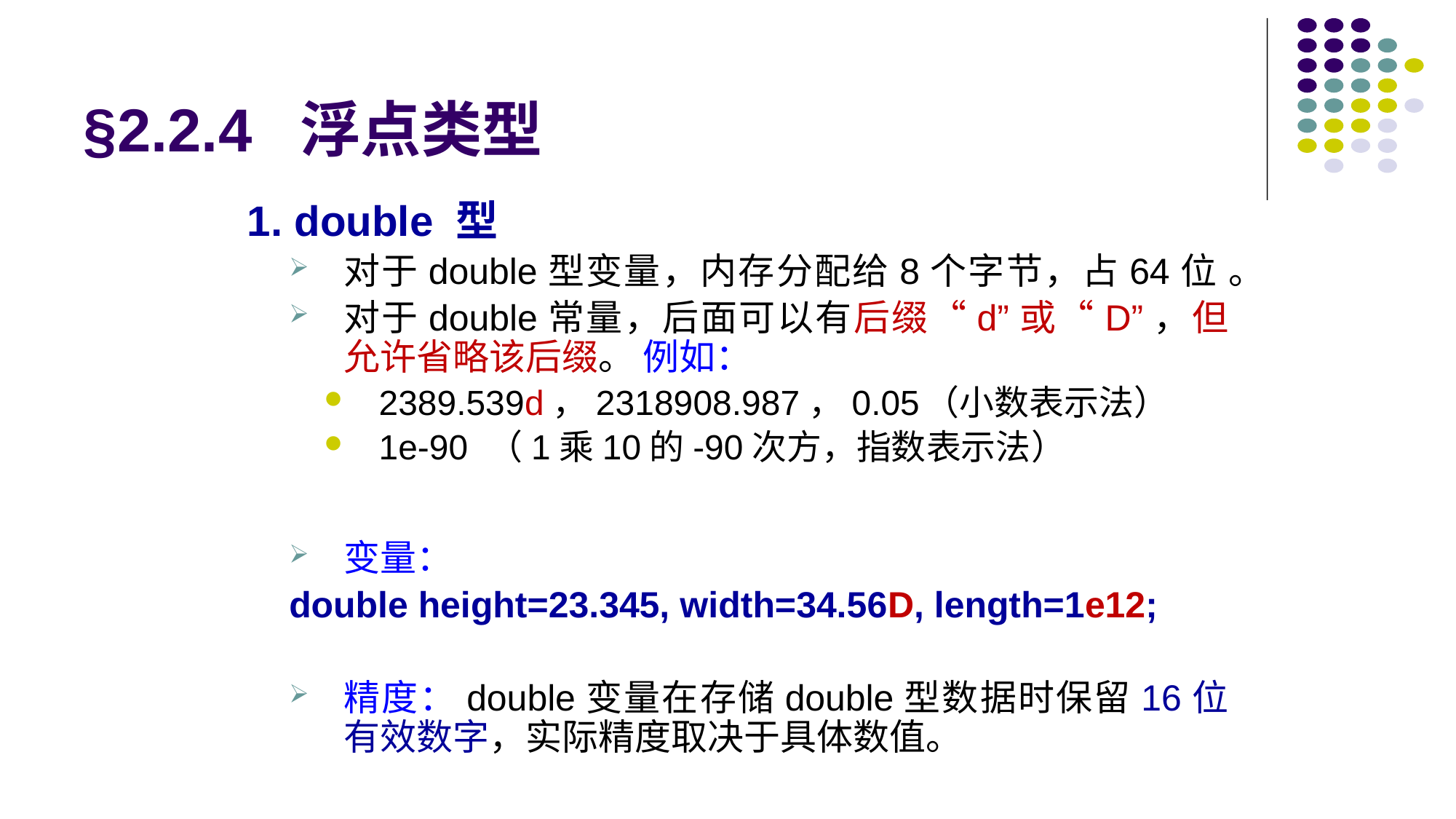

# §2.2.4  浮点类型
1. double 型
对于double型变量，内存分配给8个字节，占64位 。
对于double常量，后面可以有后缀“d”或“D”，但允许省略该后缀。 例如：
2389.539d，2318908.987，0.05	（小数表示法）
1e-90	（1乘10的-90次方，指数表示法）

变量：
double height=23.345, width=34.56D, length=1e12;

精度：double变量在存储double型数据时保留16位有效数字，实际精度取决于具体数值。

39